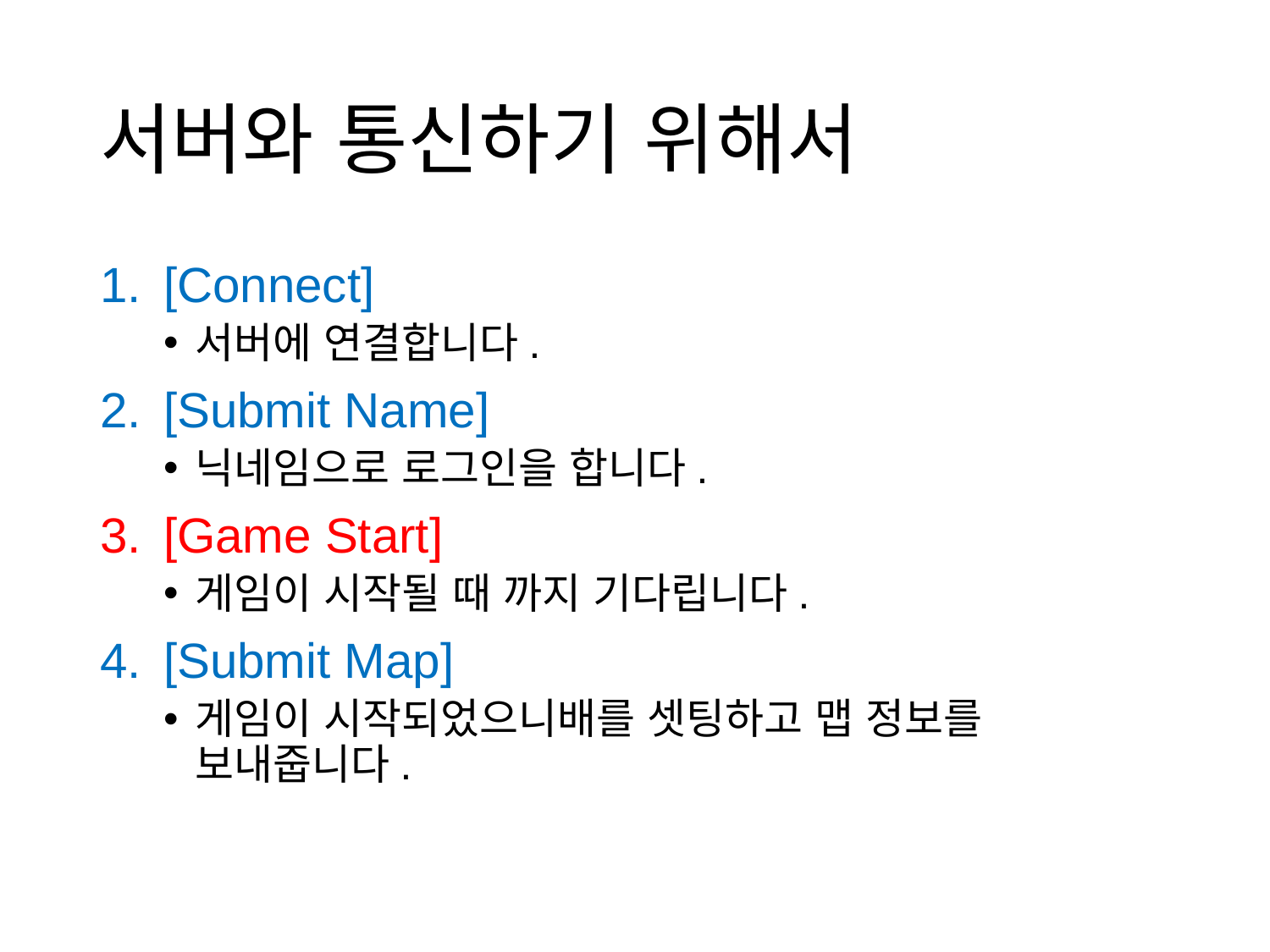

# 서버와 통신하기 위해서
[Connect]
서버에 연결합니다.
[Submit Name]
닉네임으로 로그인을 합니다.
[Game Start]
게임이 시작될 때 까지 기다립니다.
[Submit Map]
게임이 시작되었으니배를 셋팅하고 맵 정보를 보내줍니다.